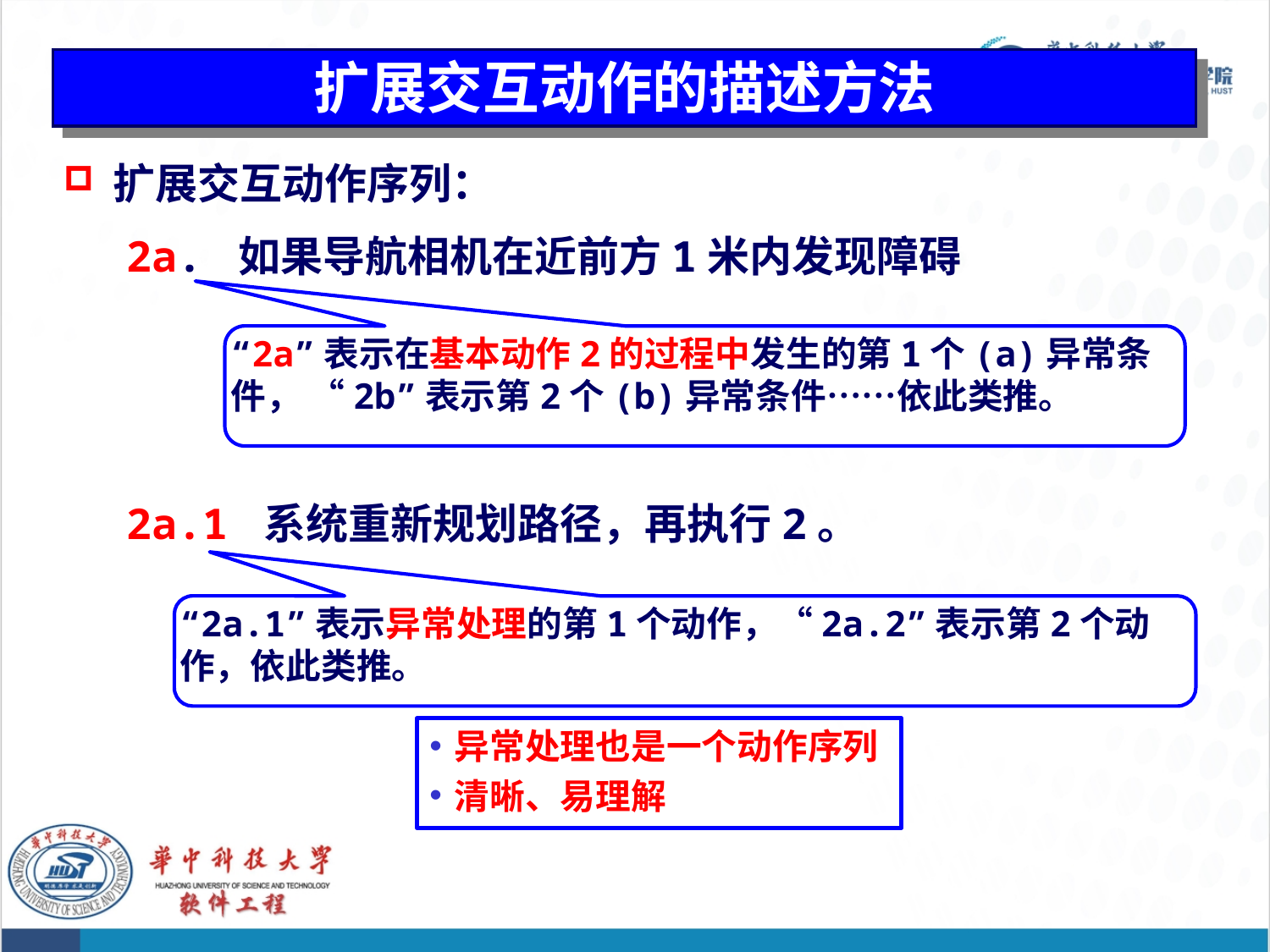

# 扩展交互动作的描述方法
扩展交互动作序列：
2a. 如果导航相机在近前方1米内发现障碍

2a.1 系统重新规划路径，再执行2。
“2a”表示在基本动作2的过程中发生的第1个(a)异常条件， “2b”表示第2个(b)异常条件……依此类推。
“2a.1”表示异常处理的第1个动作，“2a.2”表示第2个动作，依此类推。
异常处理也是一个动作序列
清晰、易理解